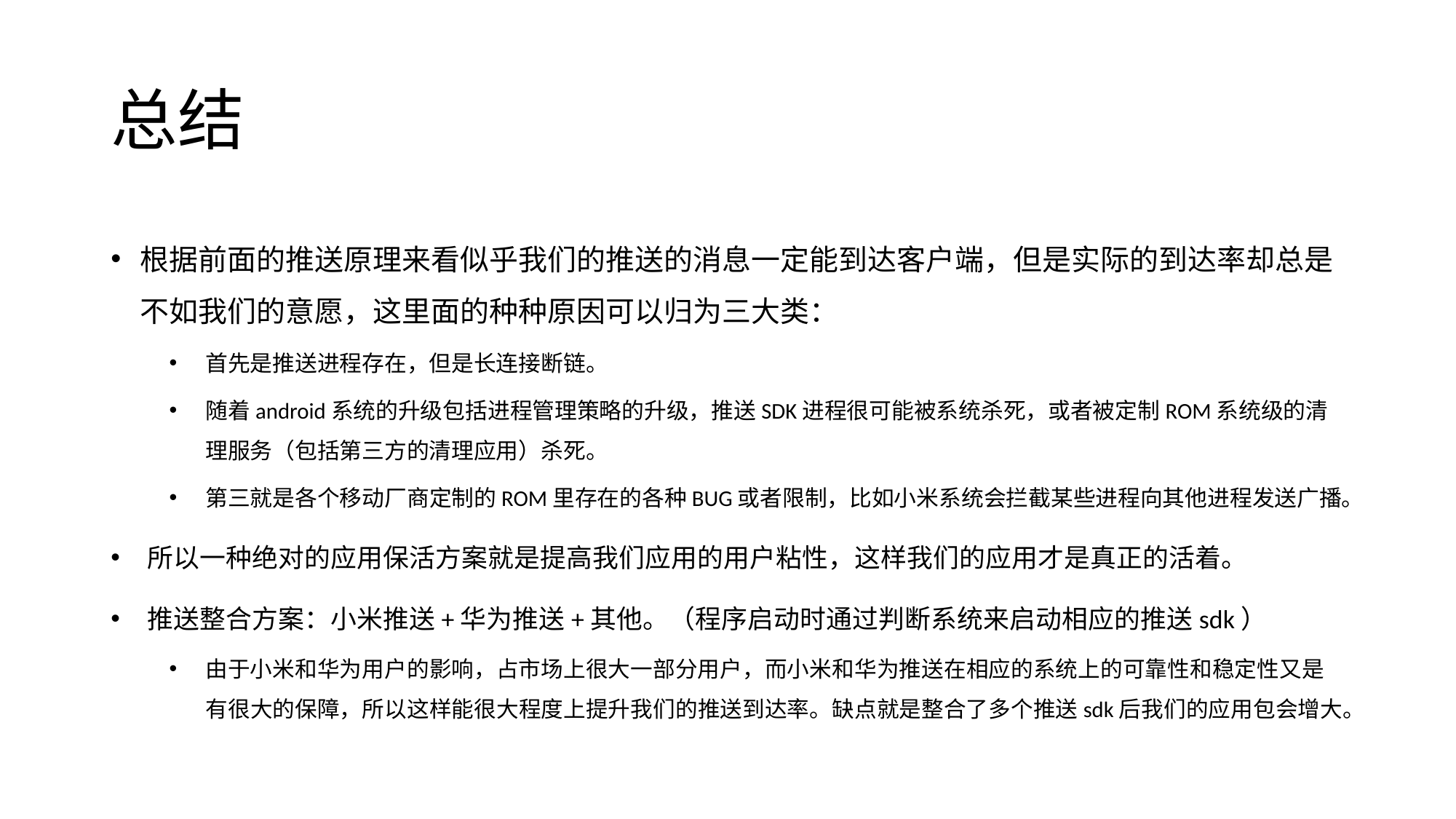

# 总结
根据前面的推送原理来看似乎我们的推送的消息一定能到达客户端，但是实际的到达率却总是不如我们的意愿，这里面的种种原因可以归为三大类：
首先是推送进程存在，但是长连接断链。
随着android系统的升级包括进程管理策略的升级，推送SDK进程很可能被系统杀死，或者被定制ROM系统级的清理服务（包括第三方的清理应用）杀死。
第三就是各个移动厂商定制的ROM里存在的各种BUG或者限制，比如小米系统会拦截某些进程向其他进程发送广播。
所以一种绝对的应用保活方案就是提高我们应用的用户粘性，这样我们的应用才是真正的活着。
推送整合方案：小米推送+华为推送+其他。（程序启动时通过判断系统来启动相应的推送sdk）
由于小米和华为用户的影响，占市场上很大一部分用户，而小米和华为推送在相应的系统上的可靠性和稳定性又是有很大的保障，所以这样能很大程度上提升我们的推送到达率。缺点就是整合了多个推送sdk后我们的应用包会增大。